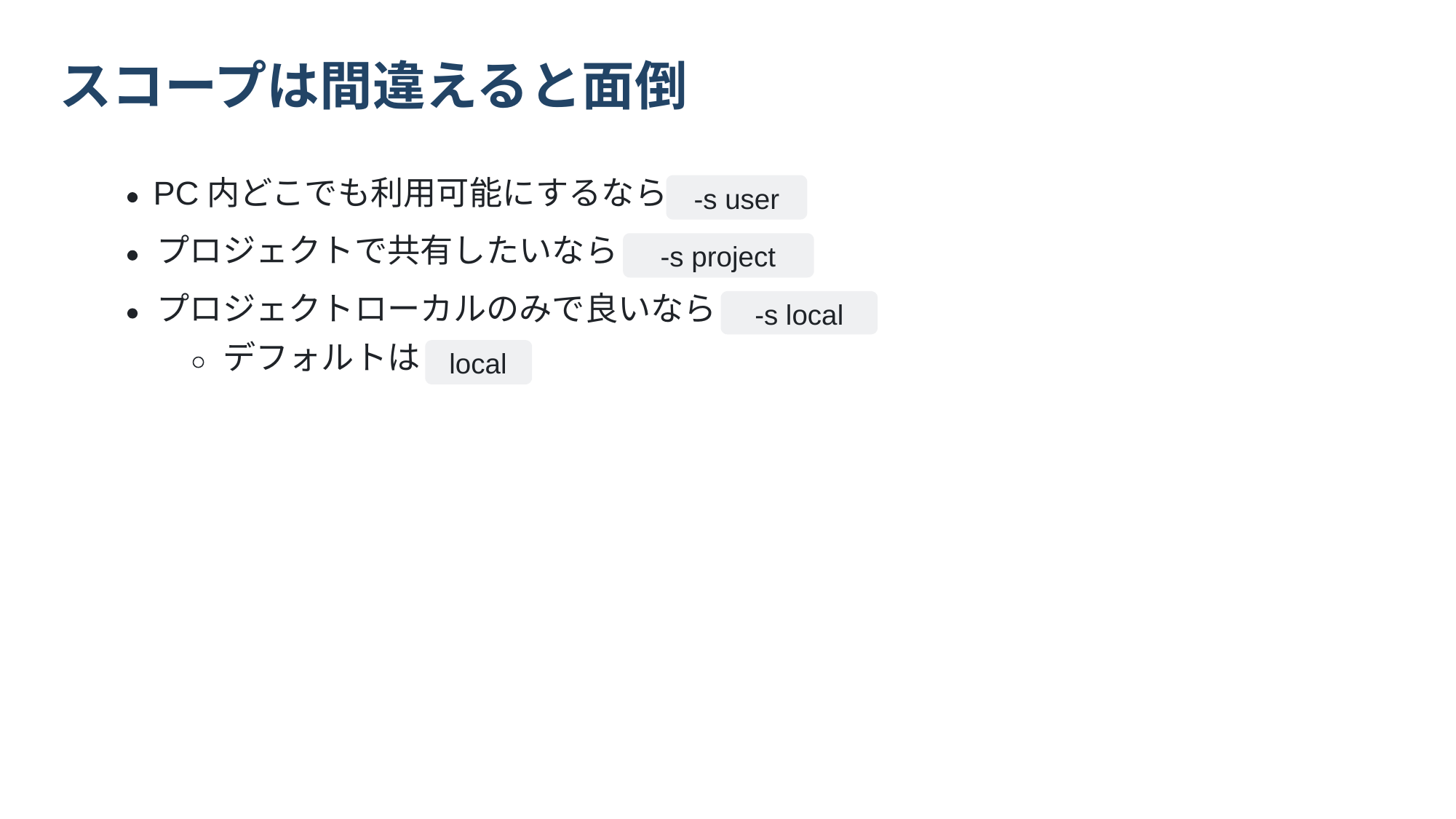

スコープは間違えると⾯倒
PC内どこでも利⽤可能にするなら

-s user

プロジェクトで共有したいなら

-s project

プロジェクトローカルのみで良いなら

-s local

デフォルトは

local